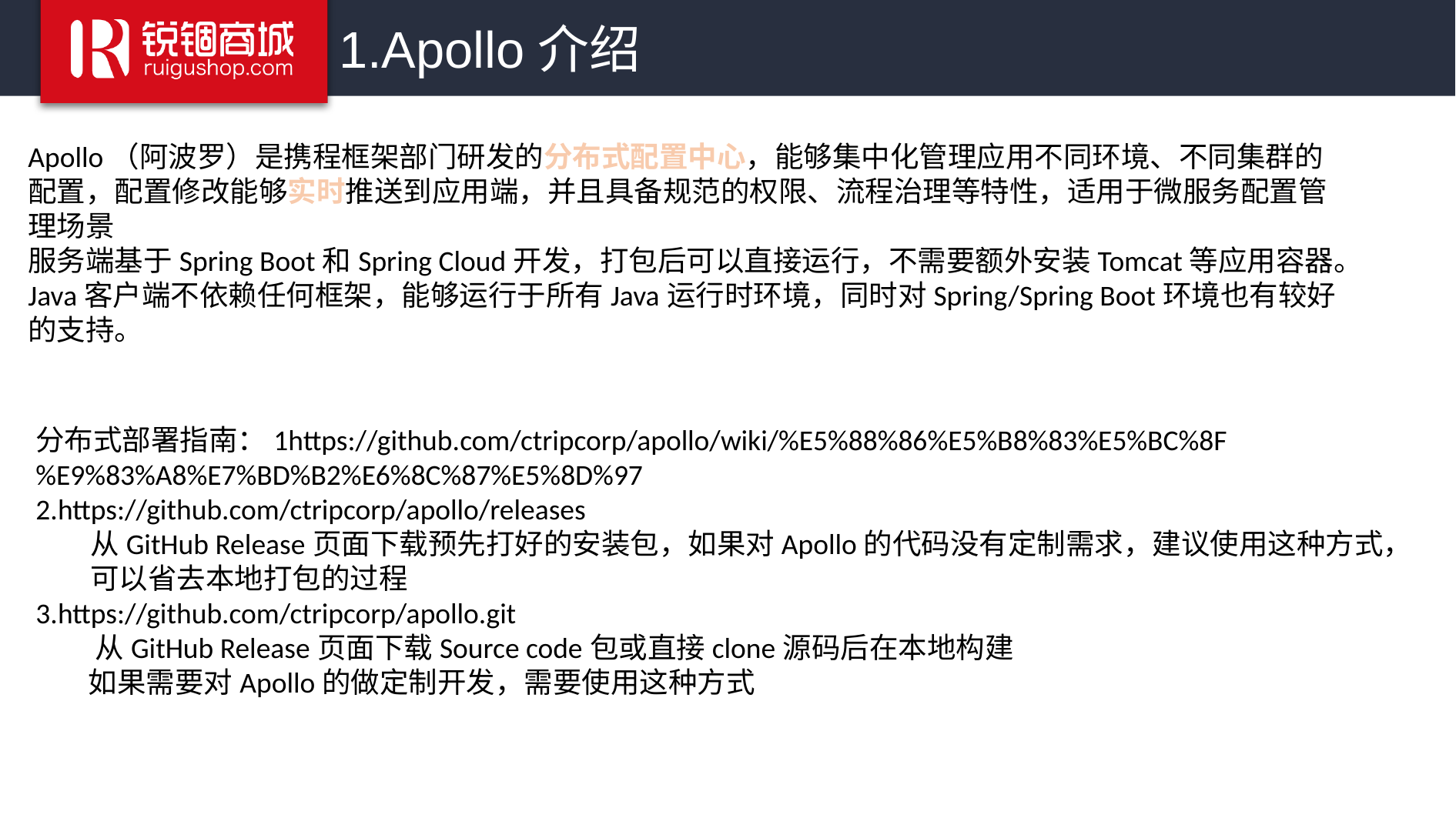

# 1.Apollo介绍
Apollo（阿波罗）是携程框架部门研发的分布式配置中心，能够集中化管理应用不同环境、不同集群的配置，配置修改能够实时推送到应用端，并且具备规范的权限、流程治理等特性，适用于微服务配置管理场景
服务端基于Spring Boot和Spring Cloud开发，打包后可以直接运行，不需要额外安装Tomcat等应用容器。
Java客户端不依赖任何框架，能够运行于所有Java运行时环境，同时对Spring/Spring Boot环境也有较好的支持。
分布式部署指南：1https://github.com/ctripcorp/apollo/wiki/%E5%88%86%E5%B8%83%E5%BC%8F%E9%83%A8%E7%BD%B2%E6%8C%87%E5%8D%97
2.https://github.com/ctripcorp/apollo/releases
从GitHub Release页面下载预先打好的安装包，如果对Apollo的代码没有定制需求，建议使用这种方式，可以省去本地打包的过程
3.https://github.com/ctripcorp/apollo.git
        从GitHub Release页面下载Source code包或直接clone源码后在本地构建
       如果需要对Apollo的做定制开发，需要使用这种方式